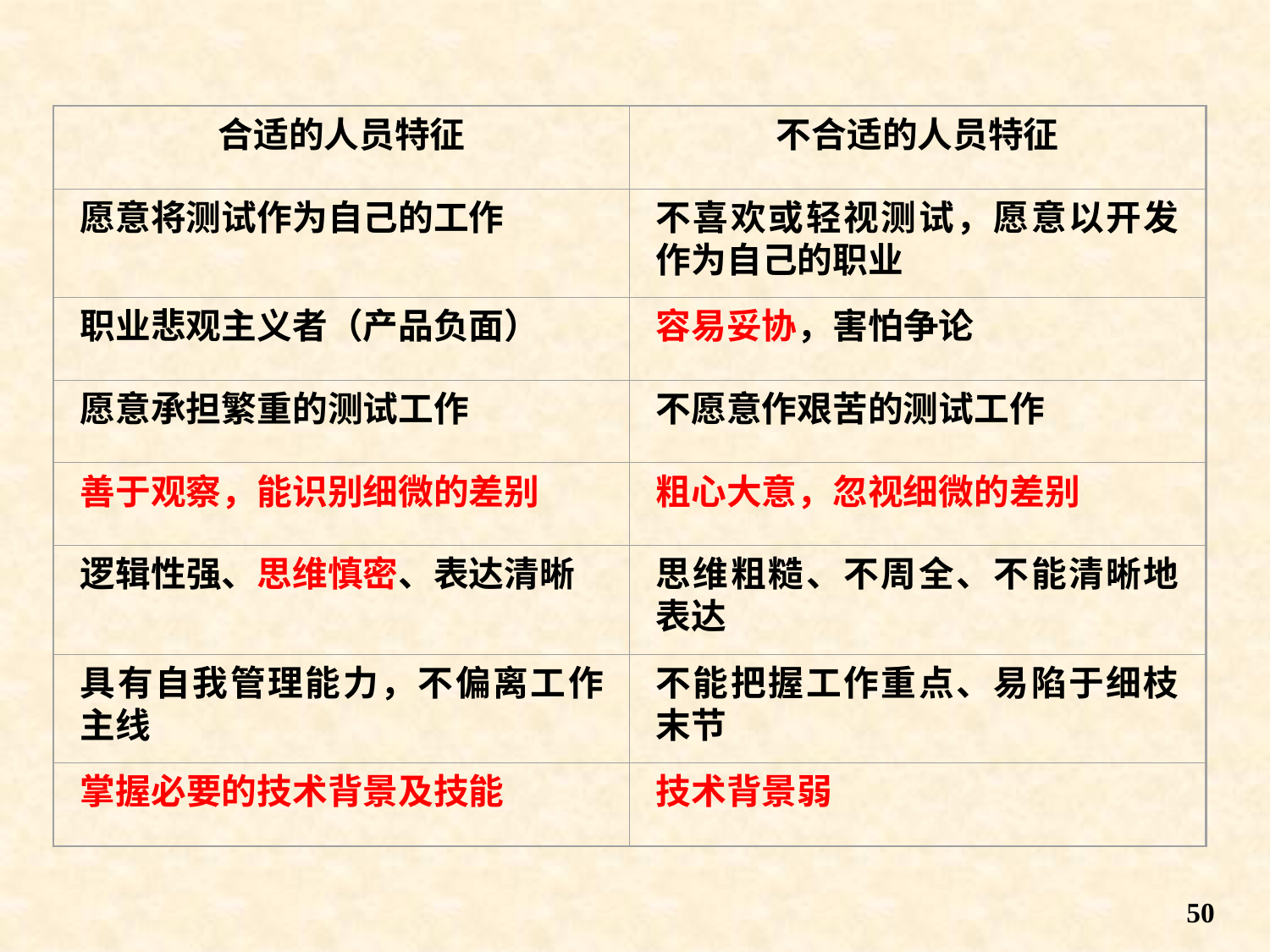

合适的人员特征

不合适的人员特征

愿意将测试作为自己的工作

不喜欢或轻视测试，愿意以开发作为自己的职业

职业悲观主义者（产品负面）

容易妥协，害怕争论

愿意承担繁重的测试工作

不愿意作艰苦的测试工作

善于观察，能识别细微的差别

粗心大意，忽视细微的差别

逻辑性强、思维慎密、表达清晰

思维粗糙、不周全、不能清晰地表达

具有自我管理能力，不偏离工作主线

不能把握工作重点、易陷于细枝末节

掌握必要的技术背景及技能

技术背景弱

50